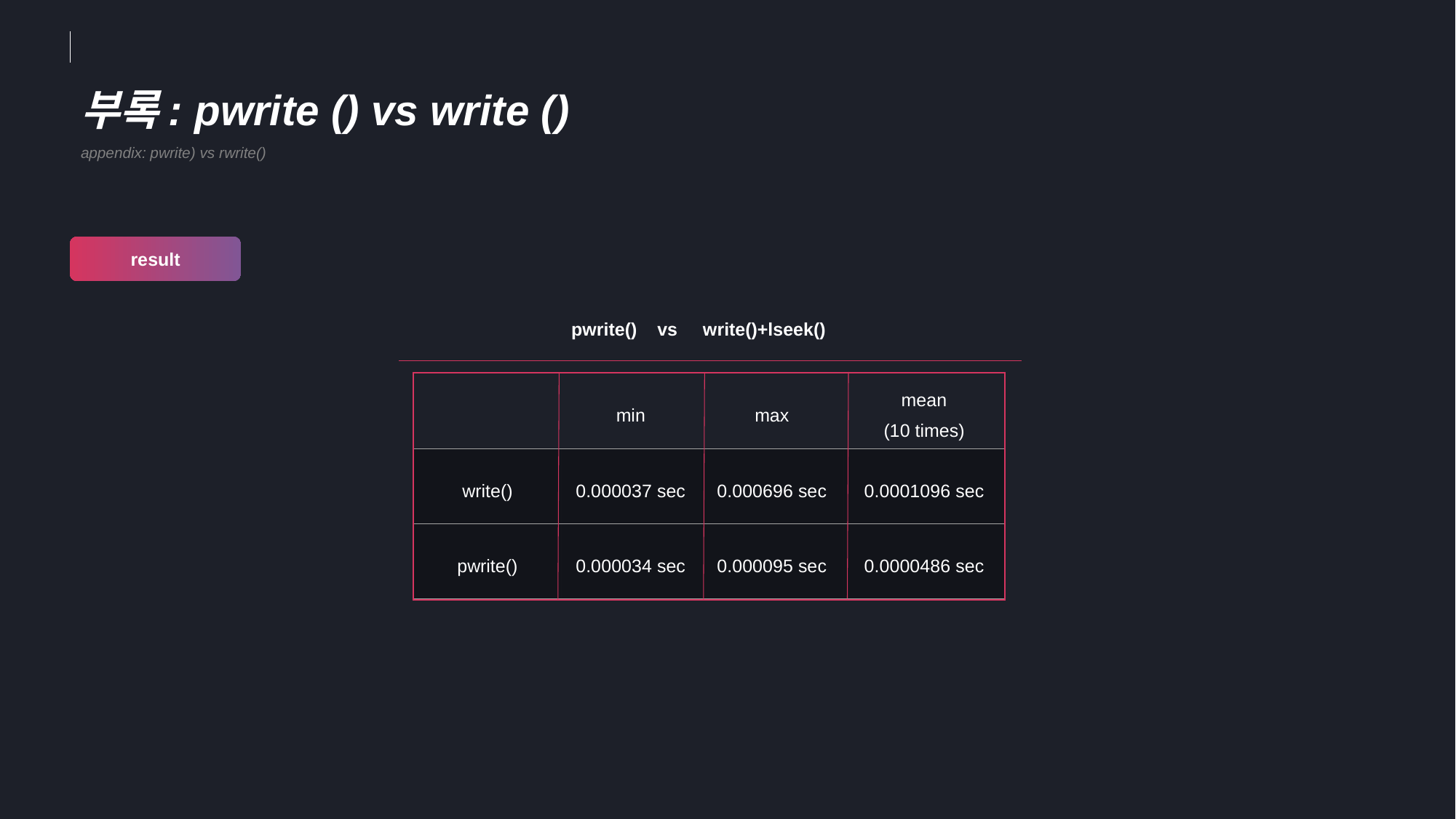

부록: pwrite () vs write ()
appendix: pwrite) vs rwrite()
result
pwrite()    vs     write()+lseek()
|  | min | max | mean (10 times) |
| --- | --- | --- | --- |
| write() | 0.000037 sec | 0.000696 sec | 0.0001096 sec |
| pwrite() | 0.000034 sec | 0.000095 sec | 0.0000486 sec |